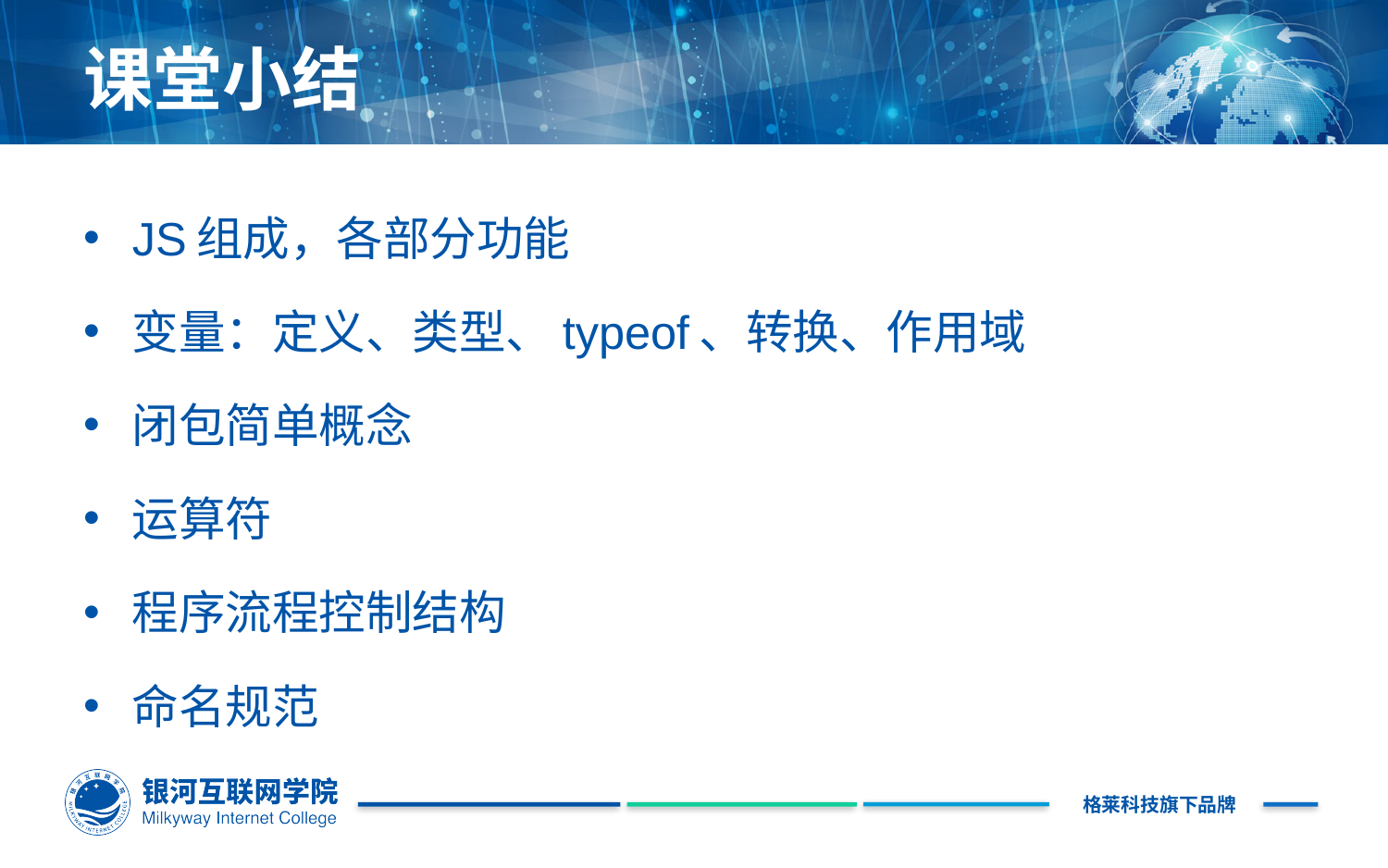

# 课堂小结
JS组成，各部分功能
变量：定义、类型、typeof、转换、作用域
闭包简单概念
运算符
程序流程控制结构
命名规范